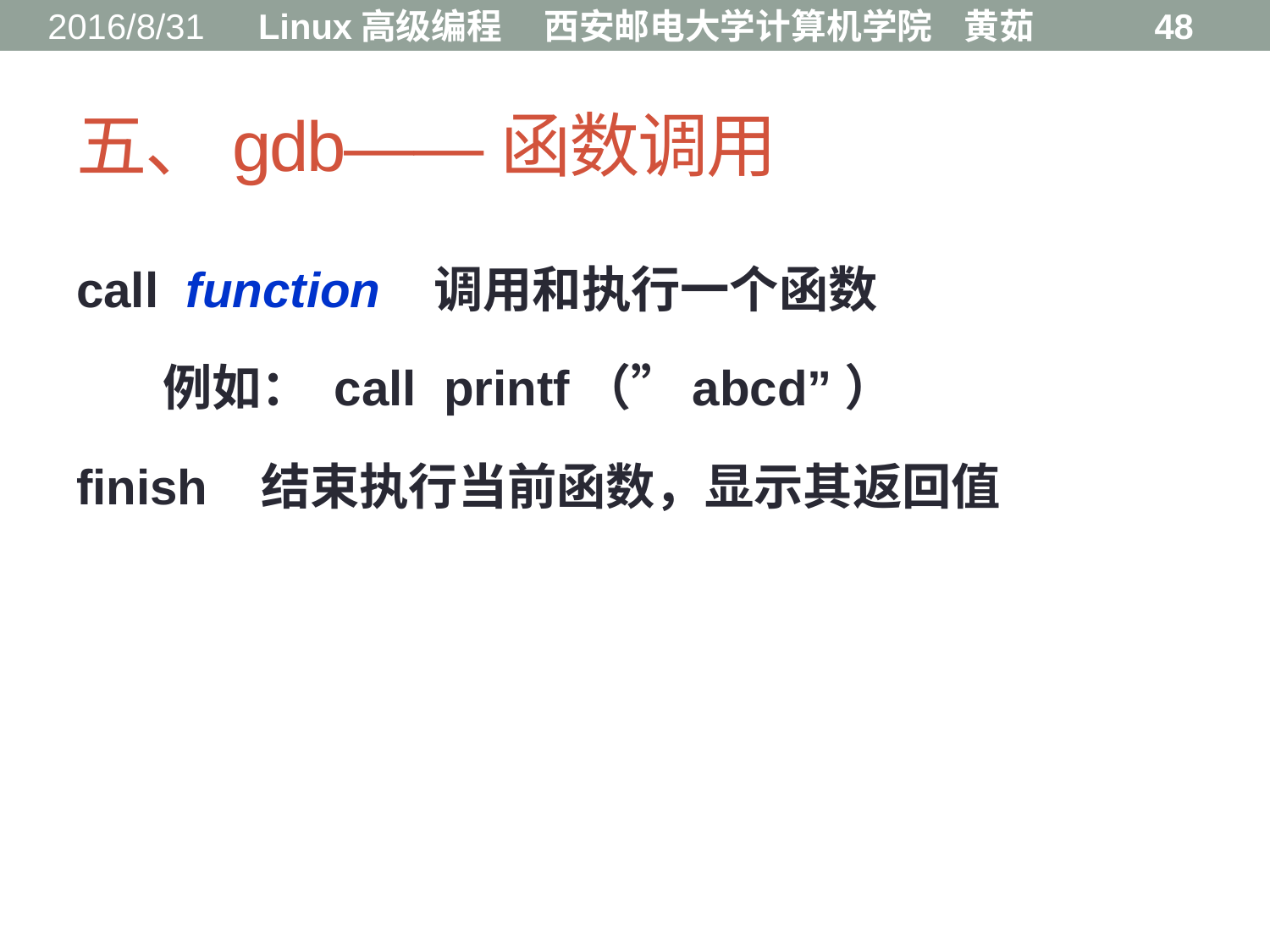

2016/8/31
Linux高级编程    西安邮电大学计算机学院   黄茹
48
# 五、gdb——函数调用
call  function   调用和执行一个函数
例如： call  printf（”abcd”）
finish   结束执行当前函数，显示其返回值